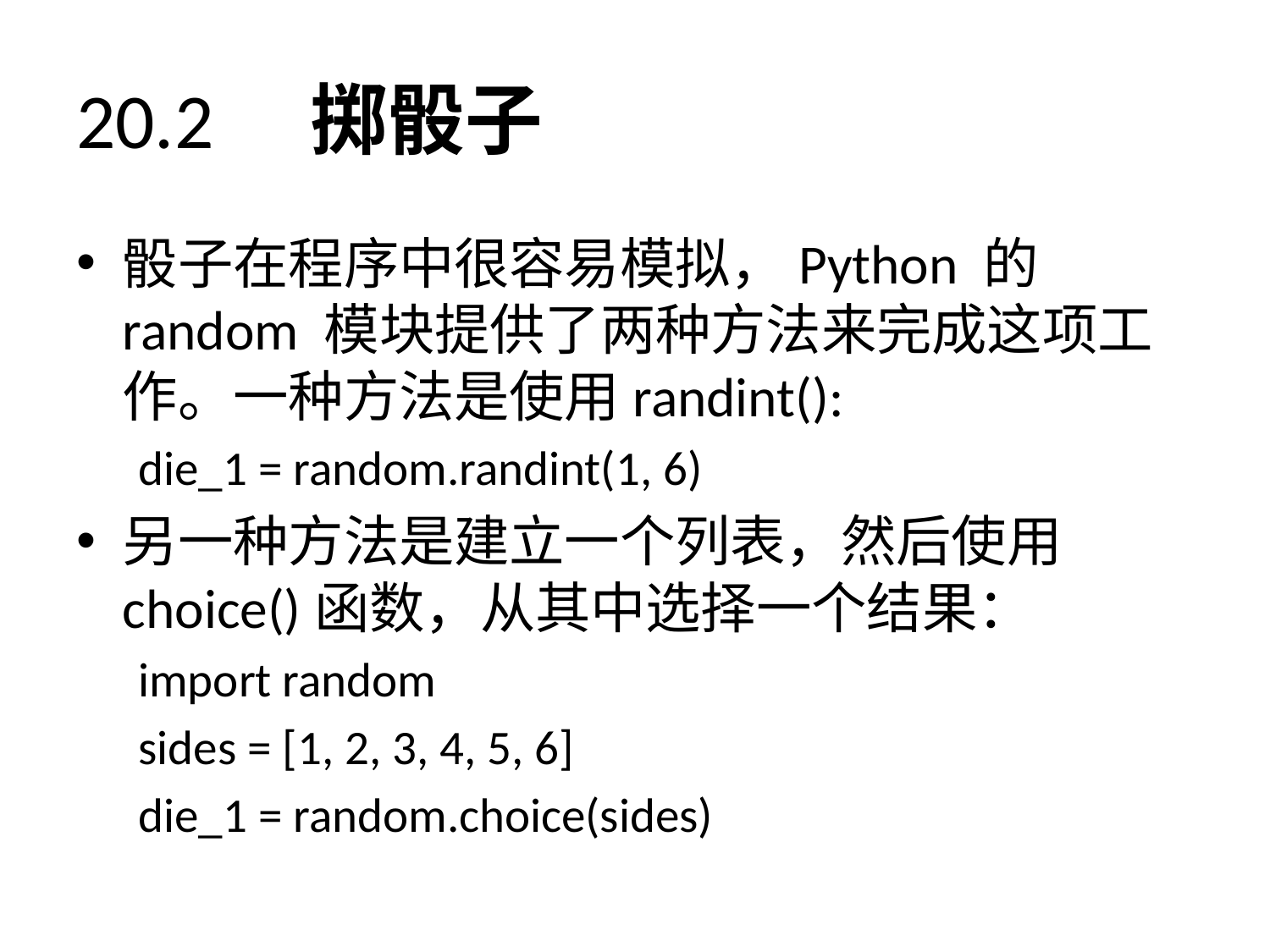

# 20.2　掷骰子
骰子在程序中很容易模拟，Python 的random 模块提供了两种方法来完成这项工作。一种方法是使用randint():
die_1 = random.randint(1, 6)
另一种方法是建立一个列表，然后使用choice()函数，从其中选择一个结果：
import random
sides = [1, 2, 3, 4, 5, 6]
die_1 = random.choice(sides)